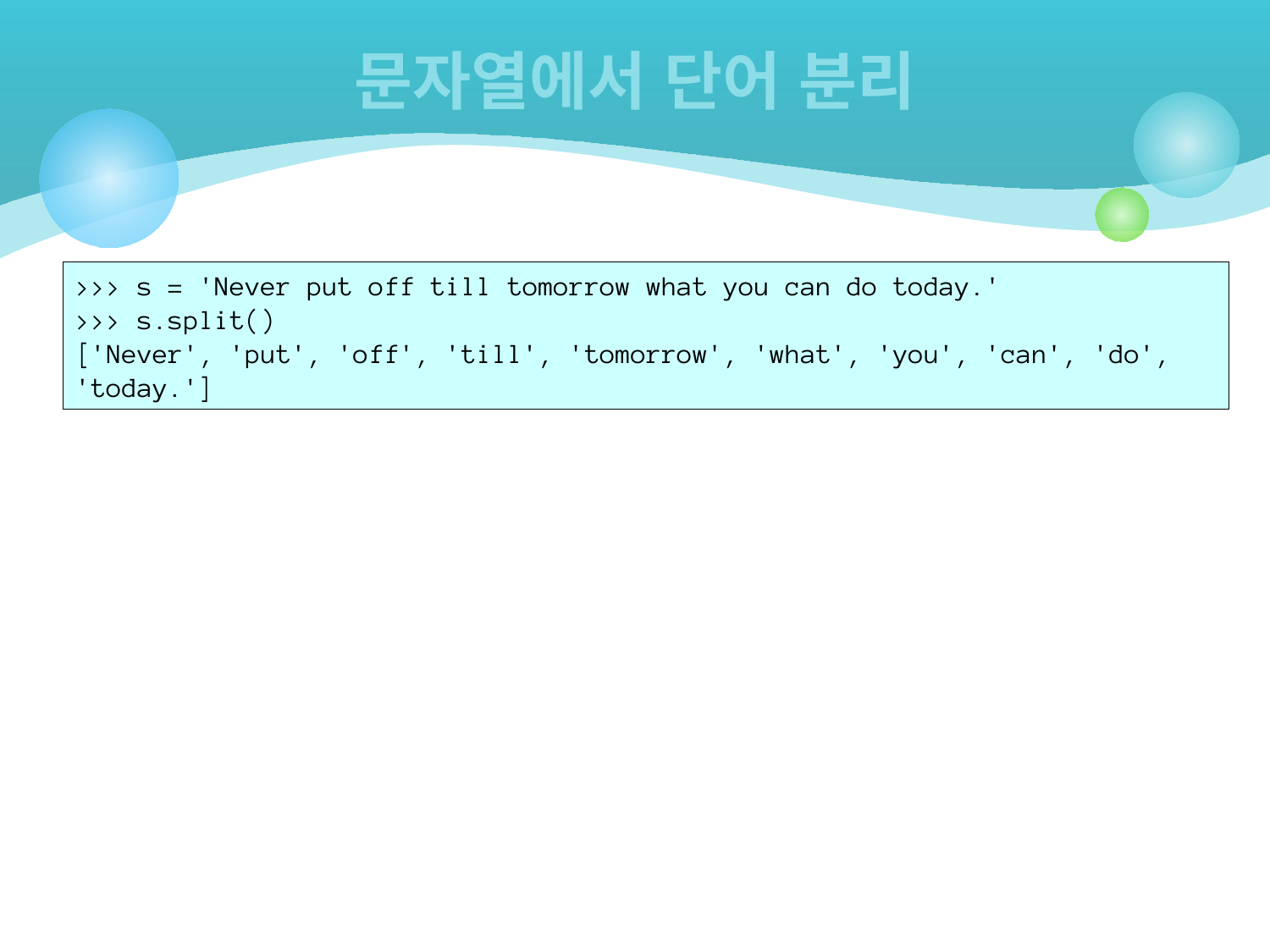

# 문자열에서 단어 분리
>>> s = 'Never put off till tomorrow what you can do today.'
>>> s.split()
['Never', 'put', 'off', 'till', 'tomorrow', 'what', 'you', 'can', 'do', 'today.']